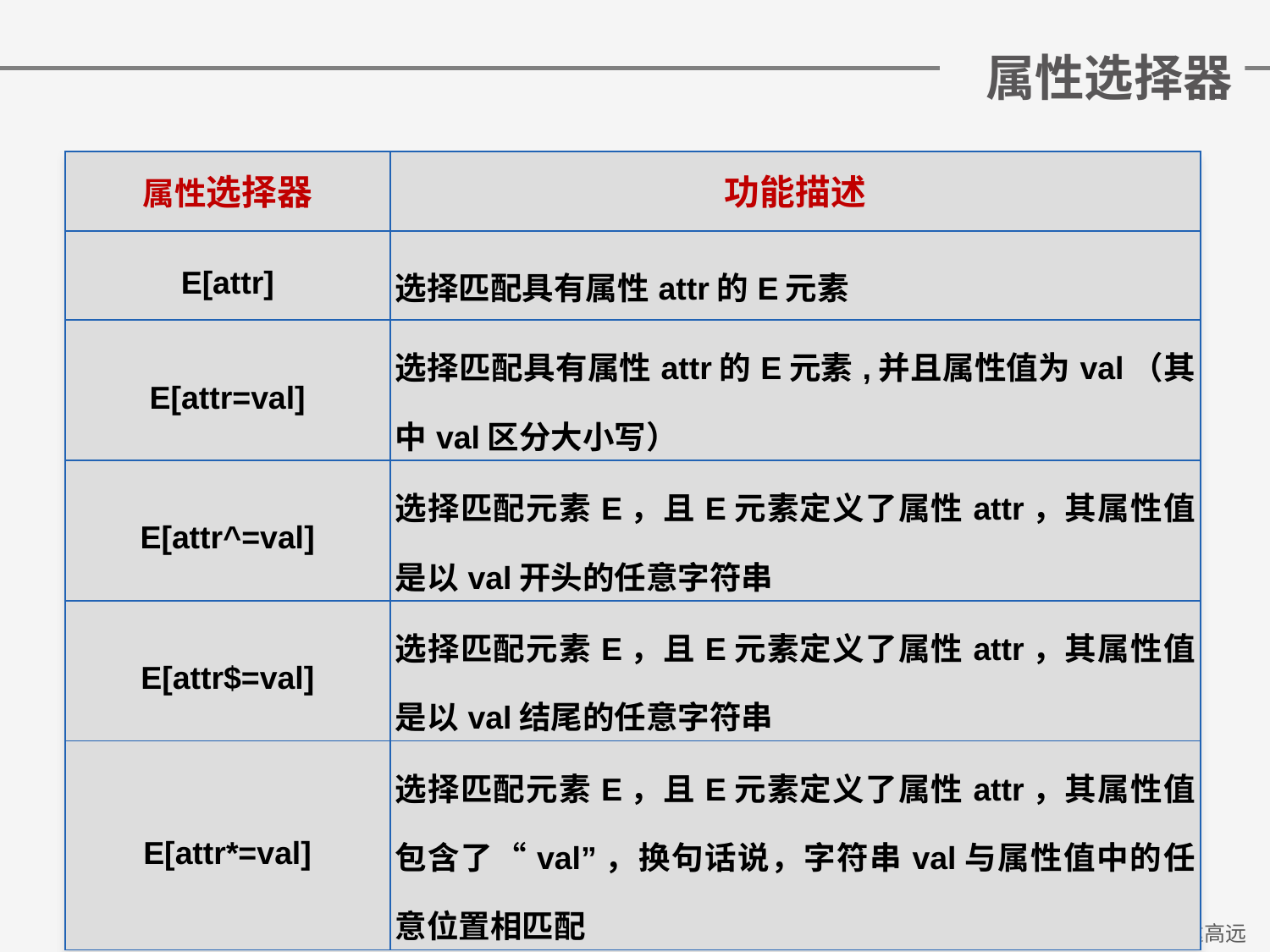

# 属性选择器
| 属性选择器 | 功能描述 |
| --- | --- |
| E[attr] | 选择匹配具有属性attr的E元素 |
| E[attr=val] | 选择匹配具有属性attr的E元素,并且属性值为val（其中val区分大小写） |
| E[attr^=val] | 选择匹配元素E，且E元素定义了属性attr，其属性值是以val开头的任意字符串 |
| E[attr$=val] | 选择匹配元素E，且E元素定义了属性attr，其属性值是以val结尾的任意字符串 |
| E[attr\*=val] | 选择匹配元素E，且E元素定义了属性attr，其属性值包含了“val”，换句话说，字符串val与属性值中的任意位置相匹配 |